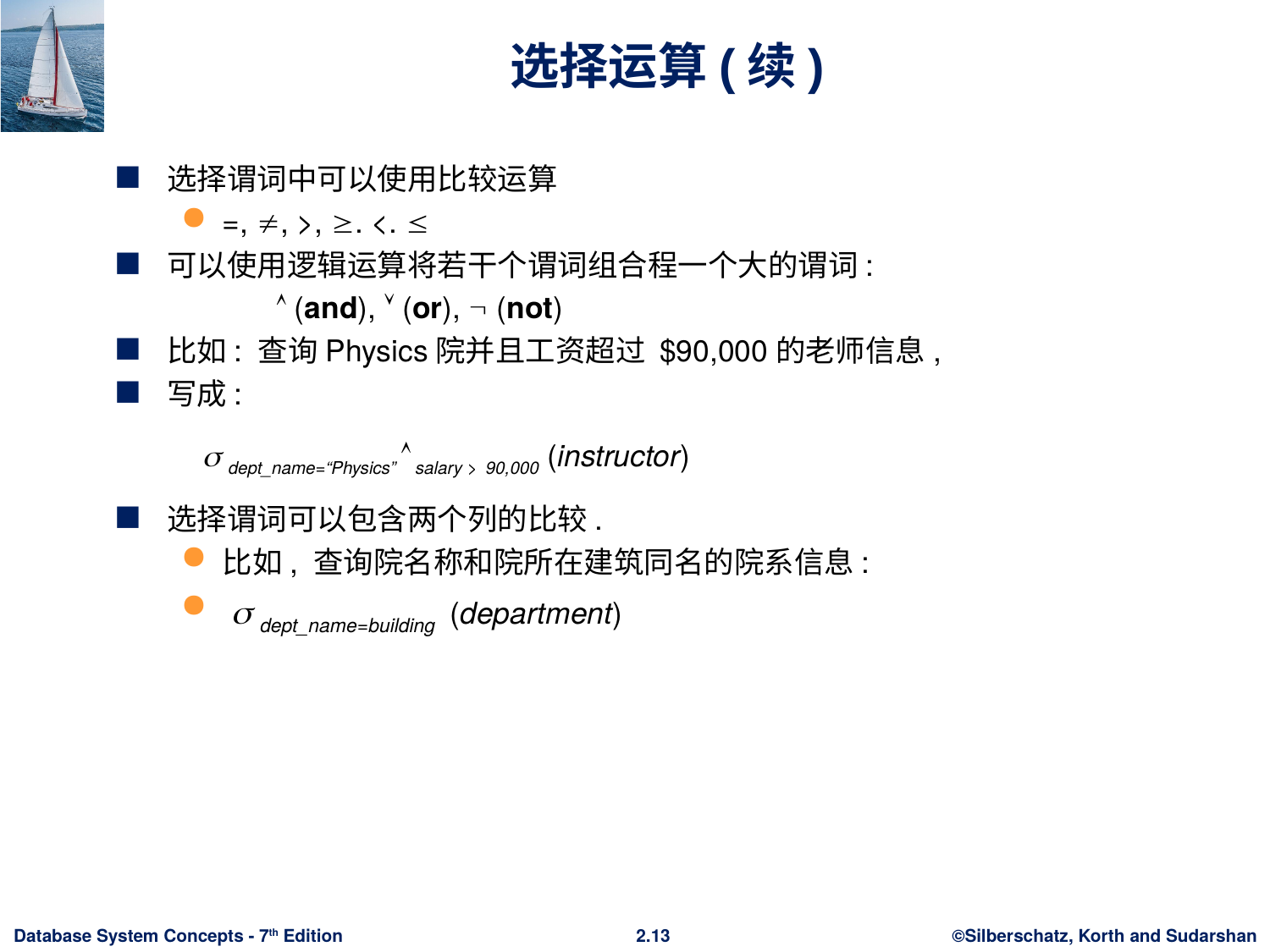

# 选择运算(续)
选择谓词中可以使用比较运算
=, ≠, >, ≥. <. ≤
可以使用逻辑运算将若干个谓词组合程一个大的谓词:
                   ∧ (and), ∨ (or), ¬ (not)
比如: 查询Physics院并且工资超过 $90,000的老师信息,
写成:
          σ dept_name=“Physics” ∧ salary > 90,000 (instructor)

选择谓词可以包含两个列的比较.
比如, 查询院名称和院所在建筑同名的院系信息:
 σ dept_name=building  (department)